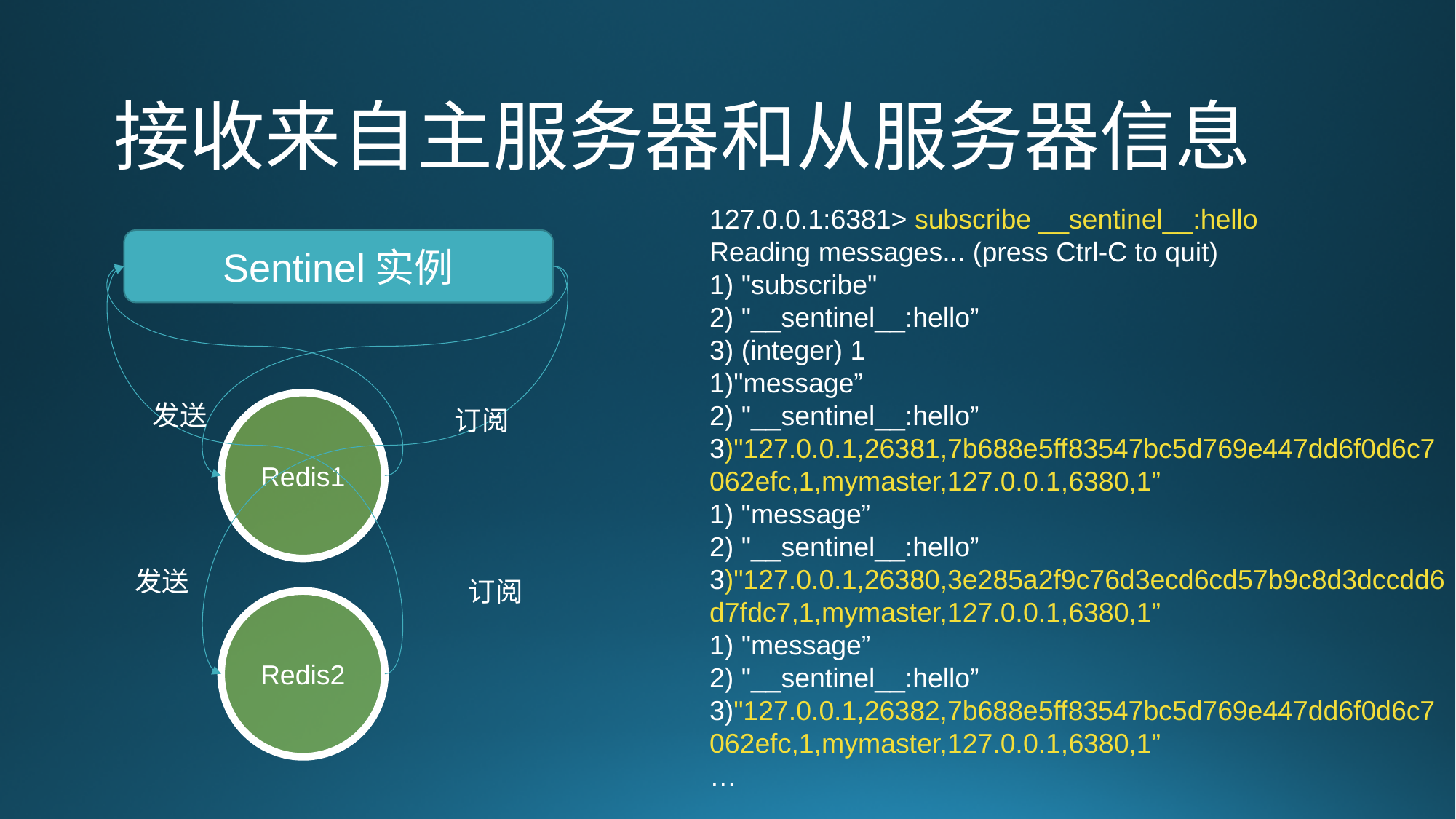

接收来自主服务器和从服务器信息
127.0.0.1:6381> subscribe __sentinel__:hello
Reading messages... (press Ctrl-C to quit)
1) "subscribe"
2) "__sentinel__:hello”
3) (integer) 1
1)"message”
2) "__sentinel__:hello”
3)"127.0.0.1,26381,7b688e5ff83547bc5d769e447dd6f0d6c7062efc,1,mymaster,127.0.0.1,6380,1”
1) "message”
2) "__sentinel__:hello”
3)"127.0.0.1,26380,3e285a2f9c76d3ecd6cd57b9c8d3dccdd6d7fdc7,1,mymaster,127.0.0.1,6380,1”
1) "message”
2) "__sentinel__:hello”
3)"127.0.0.1,26382,7b688e5ff83547bc5d769e447dd6f0d6c7062efc,1,mymaster,127.0.0.1,6380,1”
…
Sentinel实例
发送
Redis1
订阅
发送
订阅
Redis2